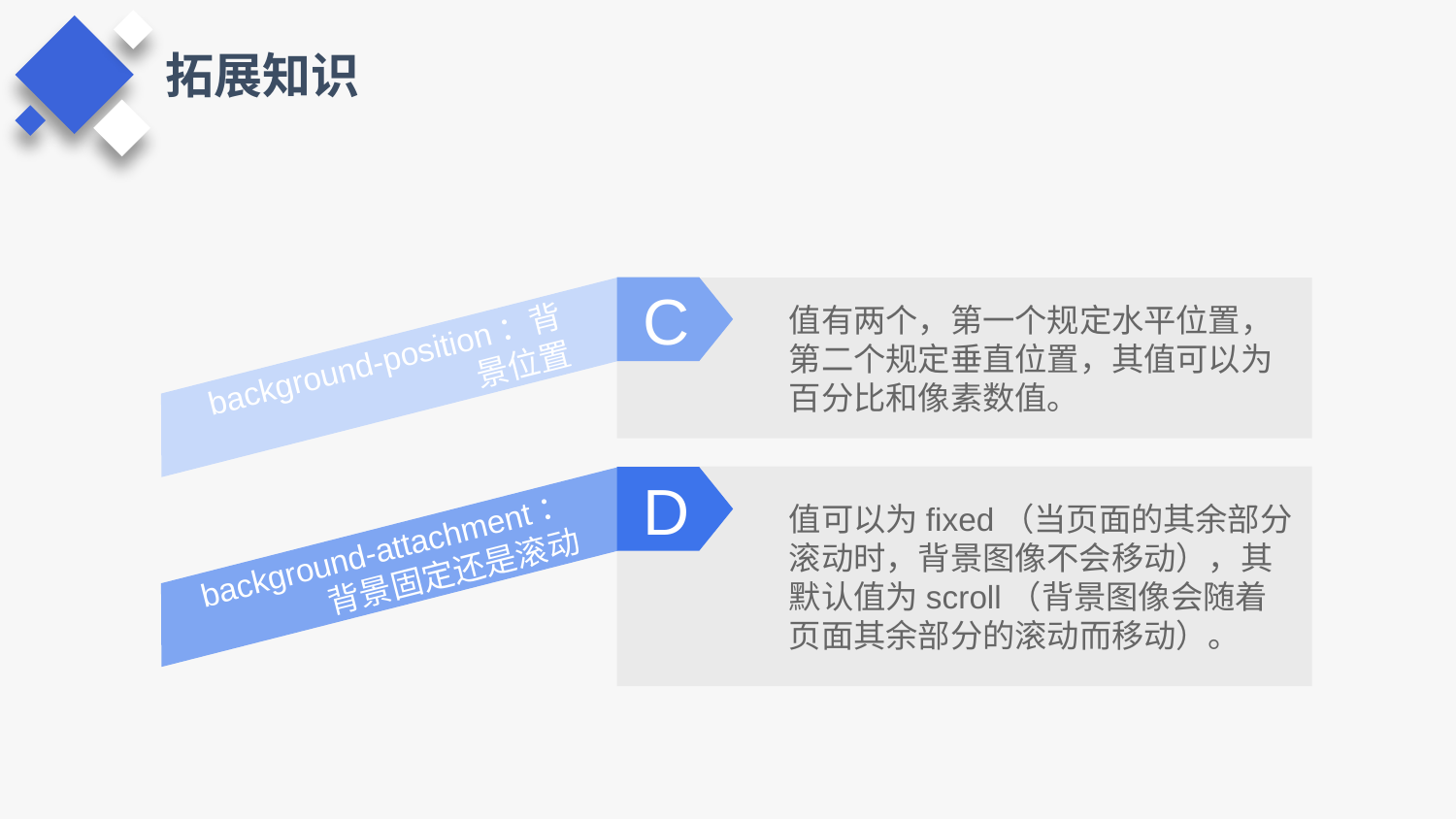

拓展知识

C
值有两个，第一个规定水平位置，第二个规定垂直位置，其值可以为百分比和像素数值。
background-position：背景位置
值可以为fixed（当页面的其余部分滚动时，背景图像不会移动），其默认值为scroll（背景图像会随着页面其余部分的滚动而移动）。
D
background-attachment：
背景固定还是滚动